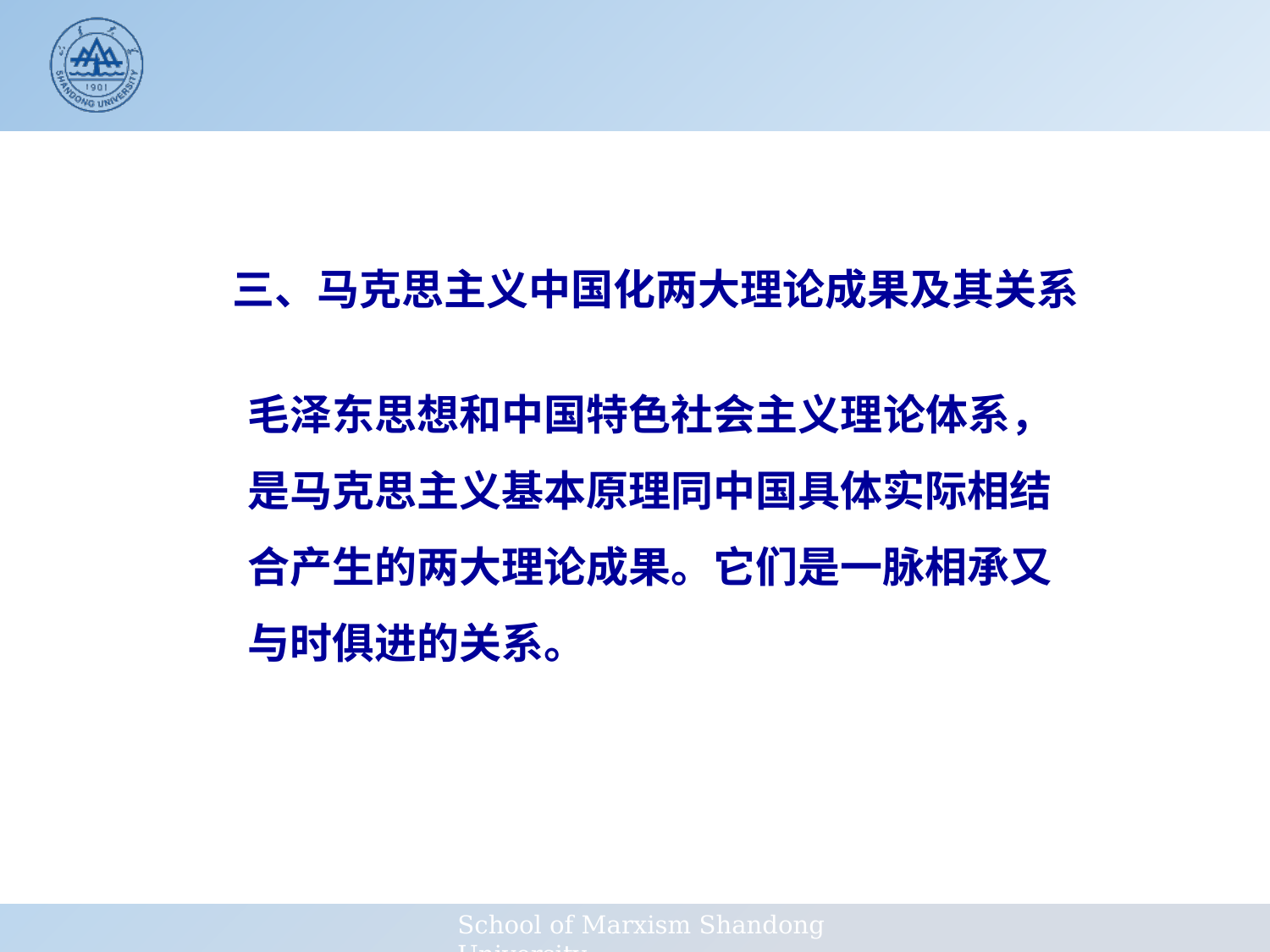

三、马克思主义中国化两大理论成果及其关系
毛泽东思想和中国特色社会主义理论体系，是马克思主义基本原理同中国具体实际相结合产生的两大理论成果。它们是一脉相承又与时俱进的关系。